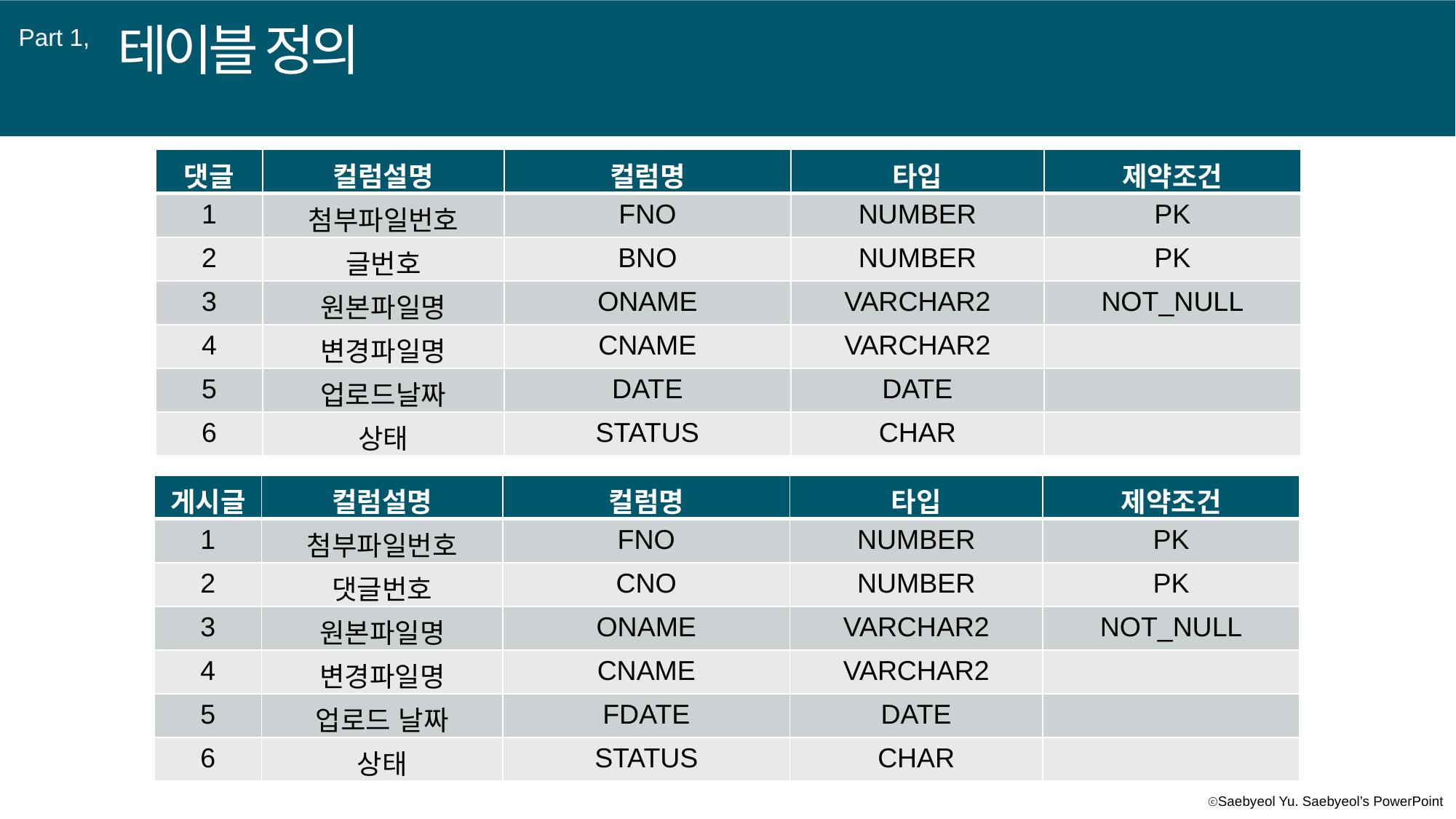

테이블 정의
Part 1,
| 댓글 | 컬럼설명 | 컬럼명 | 타입 | 제약조건 |
| --- | --- | --- | --- | --- |
| 1 | 첨부파일번호 | FNO | NUMBER | PK |
| 2 | 글번호 | BNO | NUMBER | PK |
| 3 | 원본파일명 | ONAME | VARCHAR2 | NOT\_NULL |
| 4 | 변경파일명 | CNAME | VARCHAR2 |  |
| 5 | 업로드날짜 | DATE | DATE |  |
| 6 | 상태 | STATUS | CHAR |  |
1
| 게시글 | 컬럼설명 | 컬럼명 | 타입 | 제약조건 |
| --- | --- | --- | --- | --- |
| 1 | 첨부파일번호 | FNO | NUMBER | PK |
| 2 | 댓글번호 | CNO | NUMBER | PK |
| 3 | 원본파일명 | ONAME | VARCHAR2 | NOT\_NULL |
| 4 | 변경파일명 | CNAME | VARCHAR2 |  |
| 5 | 업로드 날짜 | FDATE | DATE |  |
| 6 | 상태 | STATUS | CHAR |  |